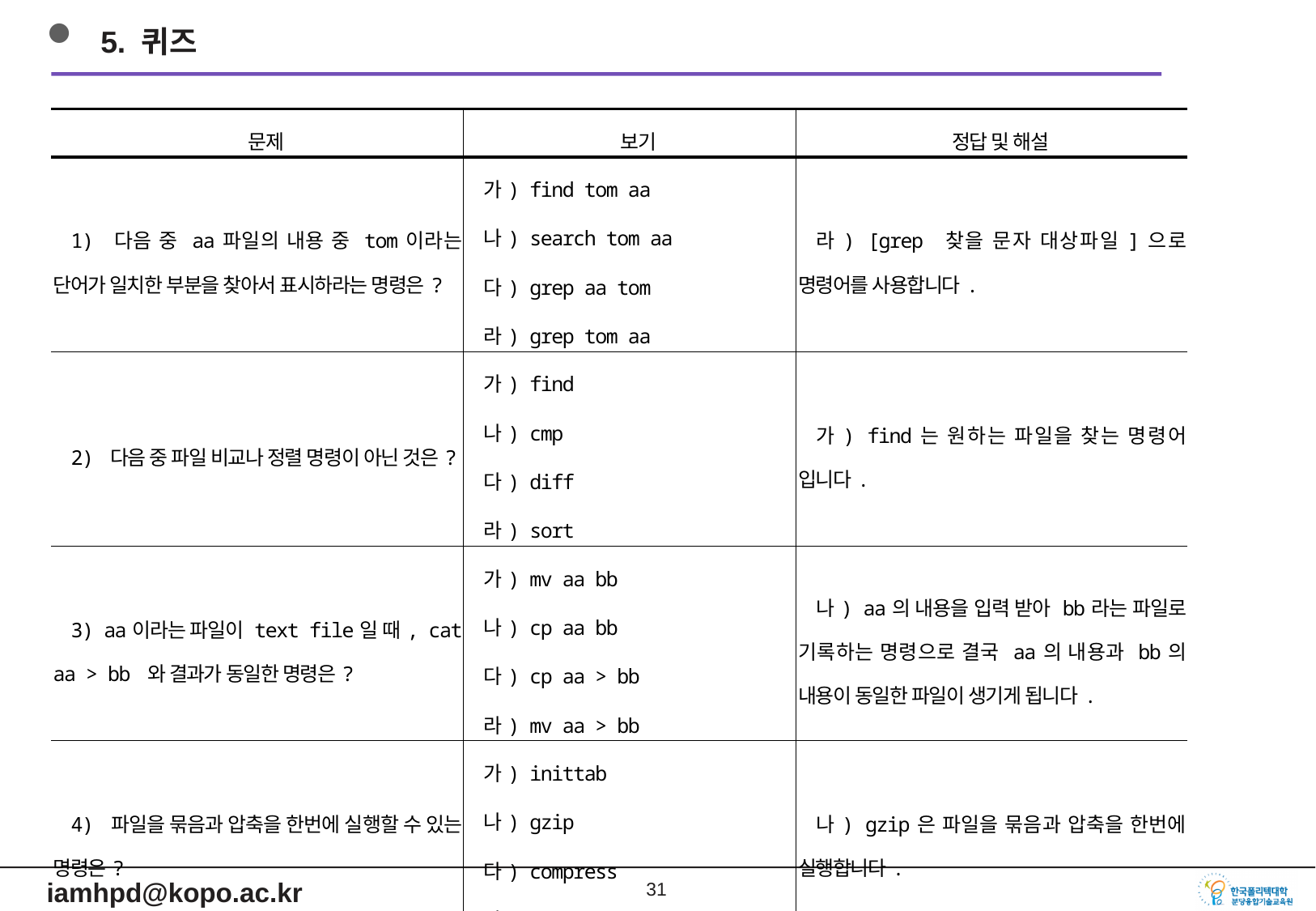

5. 퀴즈
| 문제 | 보기 | 정답 및 해설 |
| --- | --- | --- |
| 1) 다음 중 aa파일의 내용 중 tom이라는 단어가 일치한 부분을 찾아서 표시하라는 명령은? | 가) find tom aa 나) search tom aa 다) grep aa tom 라) grep tom aa | 라) [grep 찾을 문자 대상파일]으로 명령어를 사용합니다. |
| 2) 다음 중 파일 비교나 정렬 명령이 아닌 것은? | 가) find 나) cmp 다) diff 라) sort | 가) find는 원하는 파일을 찾는 명령어 입니다. |
| 3) aa이라는 파일이 text file일 때, cat aa > bb 와 결과가 동일한 명령은? | 가) mv aa bb 나) cp aa bb 다) cp aa > bb 라) mv aa > bb | 나) aa의 내용을 입력 받아 bb라는 파일로 기록하는 명령으로 결국 aa의 내용과 bb의 내용이 동일한 파일이 생기게 됩니다. |
| 4) 파일을 묶음과 압축을 한번에 실행할 수 있는 명령은? | 가) inittab 나) gzip 다) compress 라) tar | 나) gzip은 파일을 묶음과 압축을 한번에 실행합니다. |
31